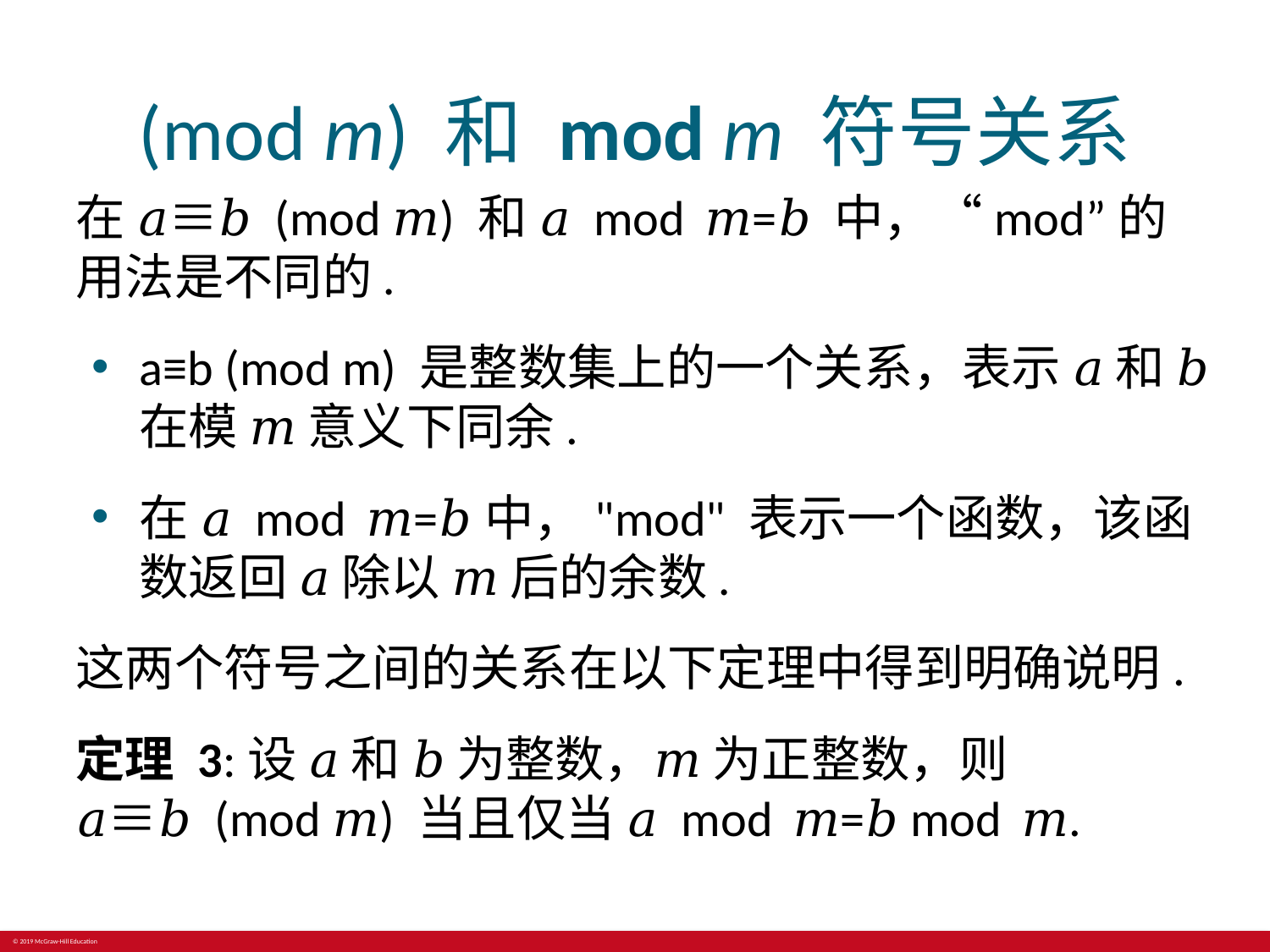

# (mod m) 和 mod m 符号关系
在 𝑎≡𝑏 (mod 𝑚) 和 𝑎 mod  𝑚=𝑏 中，“mod”的用法是不同的.
a≡b (mod m) 是整数集上的一个关系，表示 𝑎 和 𝑏 在模 𝑚 意义下同余.
在 𝑎 mod  𝑚=𝑏中，"mod" 表示一个函数，该函数返回 𝑎 除以 𝑚 后的余数.
这两个符号之间的关系在以下定理中得到明确说明.
定理 3:设 𝑎 和 𝑏 为整数，𝑚 为正整数，则 𝑎≡𝑏 (mod 𝑚) 当且仅当 𝑎 mod  𝑚=𝑏 mod  𝑚.